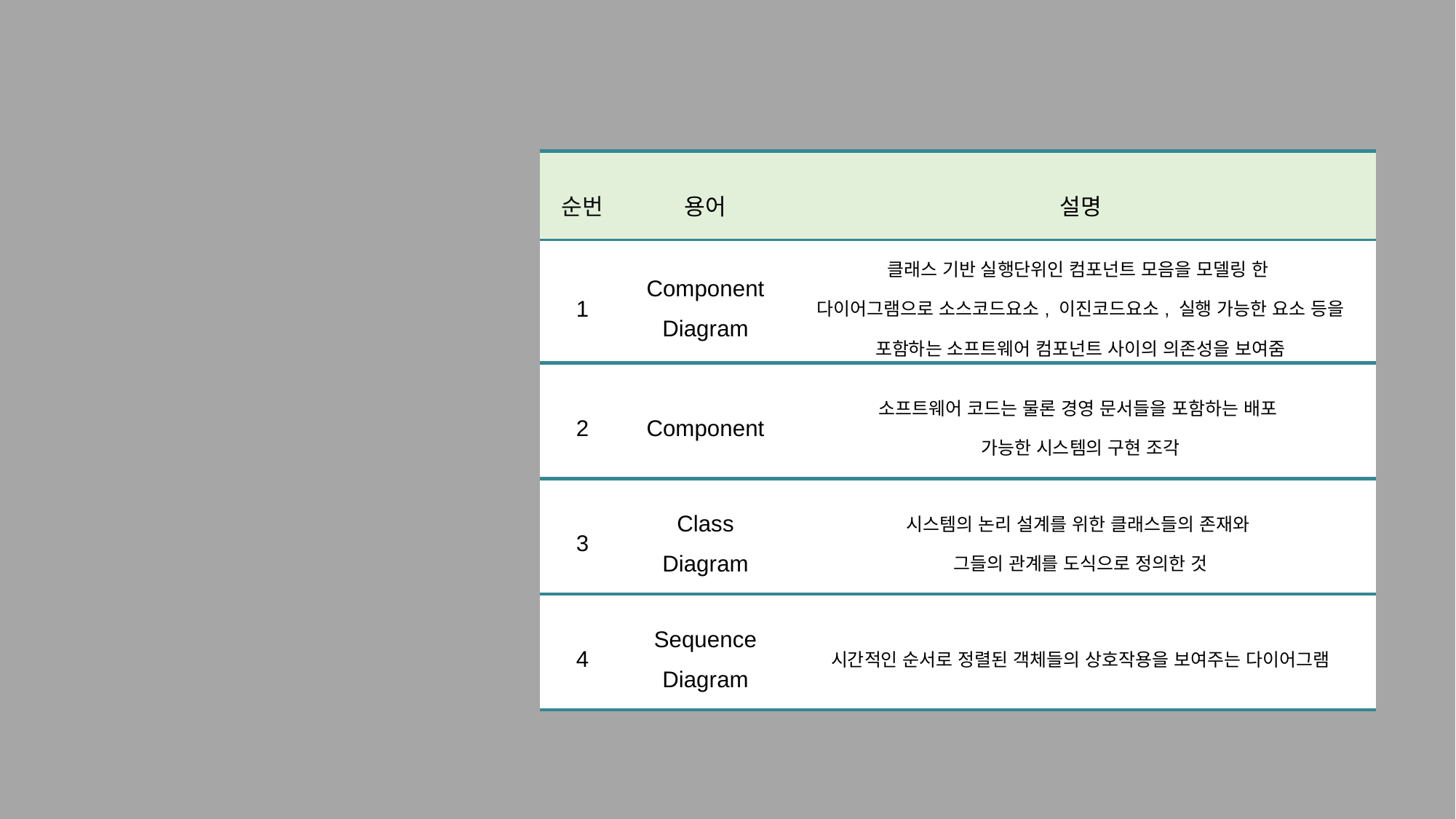

| 순번 | 용어 | 설명 |
| --- | --- | --- |
| 1 | Component Diagram | 클래스 기반 실행단위인 컴포넌트 모음을 모델링 한 다이어그램으로 소스코드요소, 이진코드요소, 실행 가능한 요소 등을 포함하는 소프트웨어 컴포넌트 사이의 의존성을 보여줌 |
| 2 | Component | 소프트웨어 코드는 물론 경영 문서들을 포함하는 배포 가능한 시스템의 구현 조각 |
| 3 | Class Diagram | 시스템의 논리 설계를 위한 클래스들의 존재와 그들의 관계를 도식으로 정의한 것 |
| 4 | Sequence Diagram | 시간적인 순서로 정렬된 객체들의 상호작용을 보여주는 다이어그램 |
7. 용어 해설